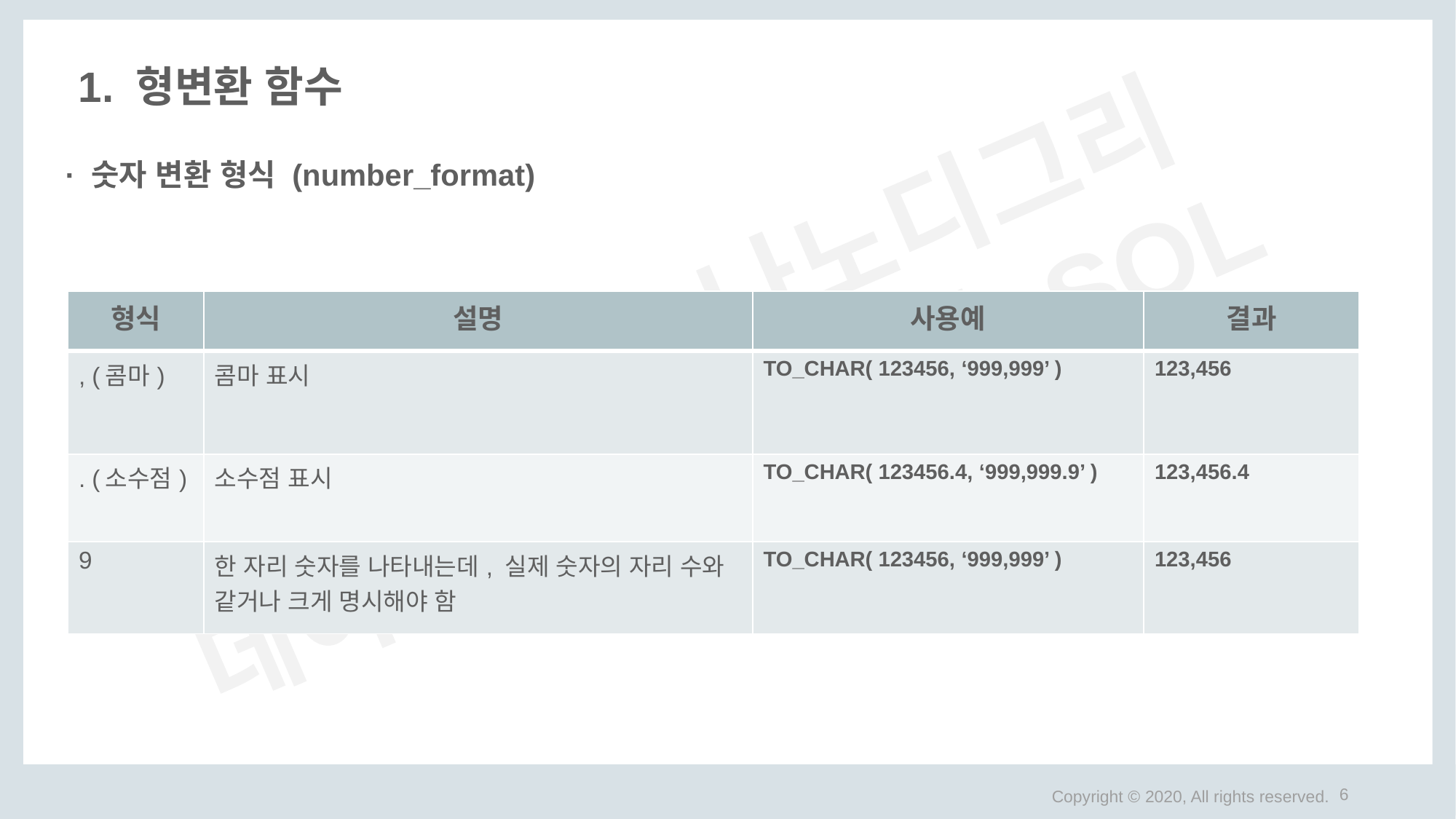

# 1. 형변환 함수
· 숫자 변환 형식 (number_format)
| 형식 | 설명 | 사용예 | 결과 |
| --- | --- | --- | --- |
| , (콤마) | 콤마 표시 | TO\_CHAR( 123456, ‘999,999’ ) | 123,456 |
| . (소수점) | 소수점 표시 | TO\_CHAR( 123456.4, ‘999,999.9’ ) | 123,456.4 |
| 9 | 한 자리 숫자를 나타내는데, 실제 숫자의 자리 수와 같거나 크게 명시해야 함 | TO\_CHAR( 123456, ‘999,999’ ) | 123,456 |